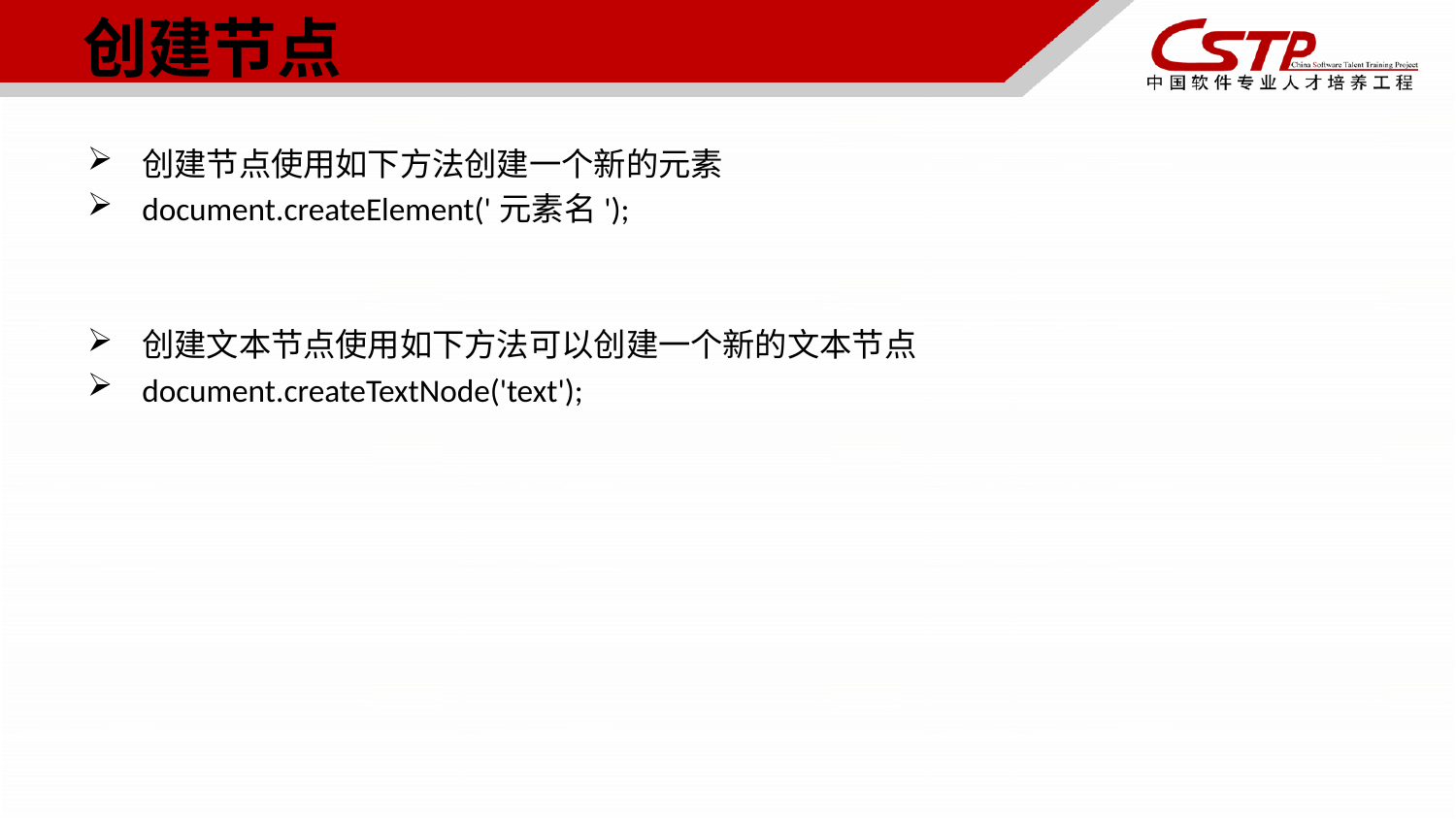

# 创建节点
创建节点使用如下方法创建一个新的元素
document.createElement('元素名');

创建文本节点使用如下方法可以创建一个新的文本节点
document.createTextNode('text');